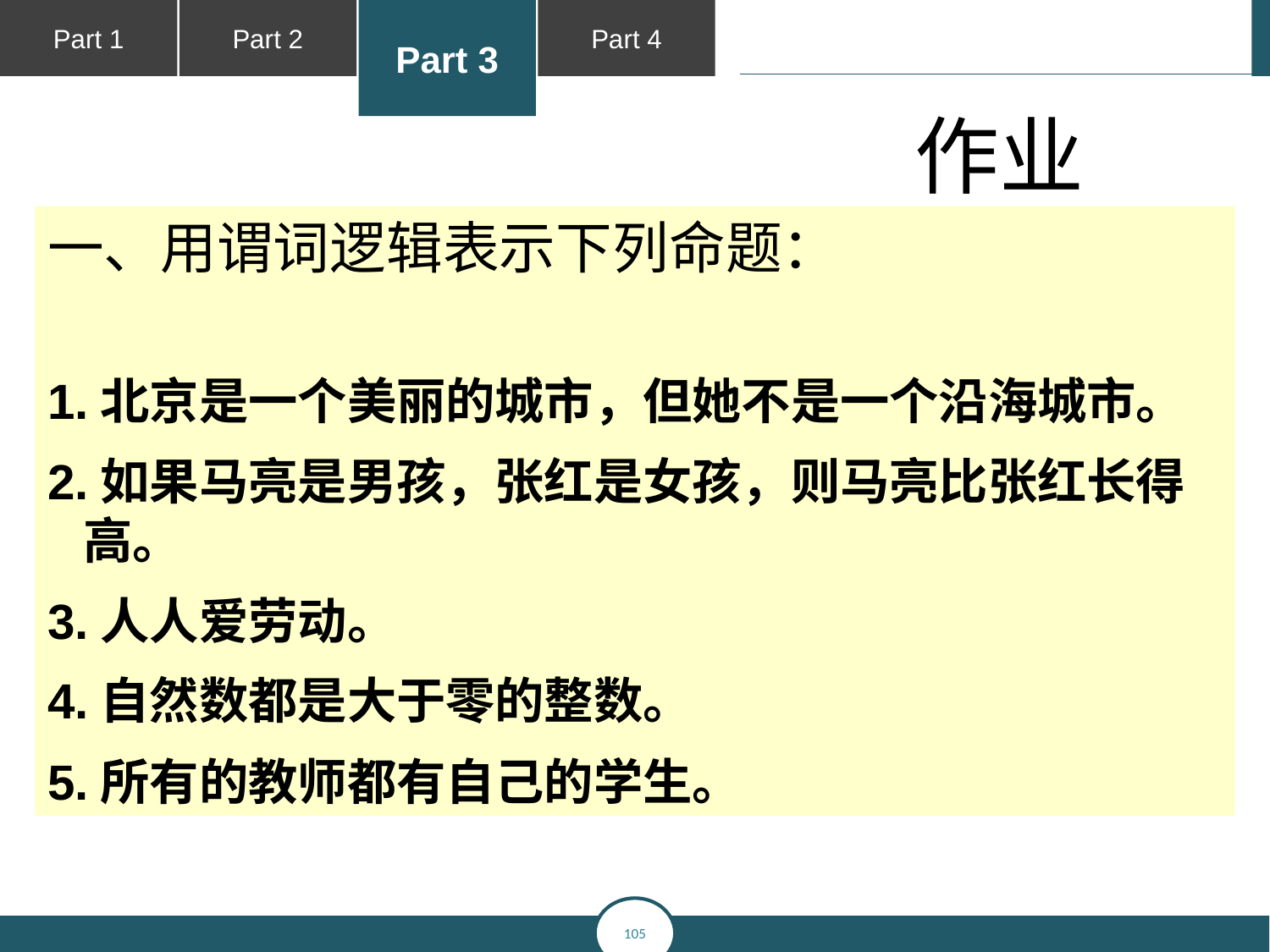

作业
一、用谓词逻辑表示下列命题：

1.北京是一个美丽的城市，但她不是一个沿海城市。
2.如果马亮是男孩，张红是女孩，则马亮比张红长得高。
3.人人爱劳动。
4.自然数都是大于零的整数。
5.所有的教师都有自己的学生。